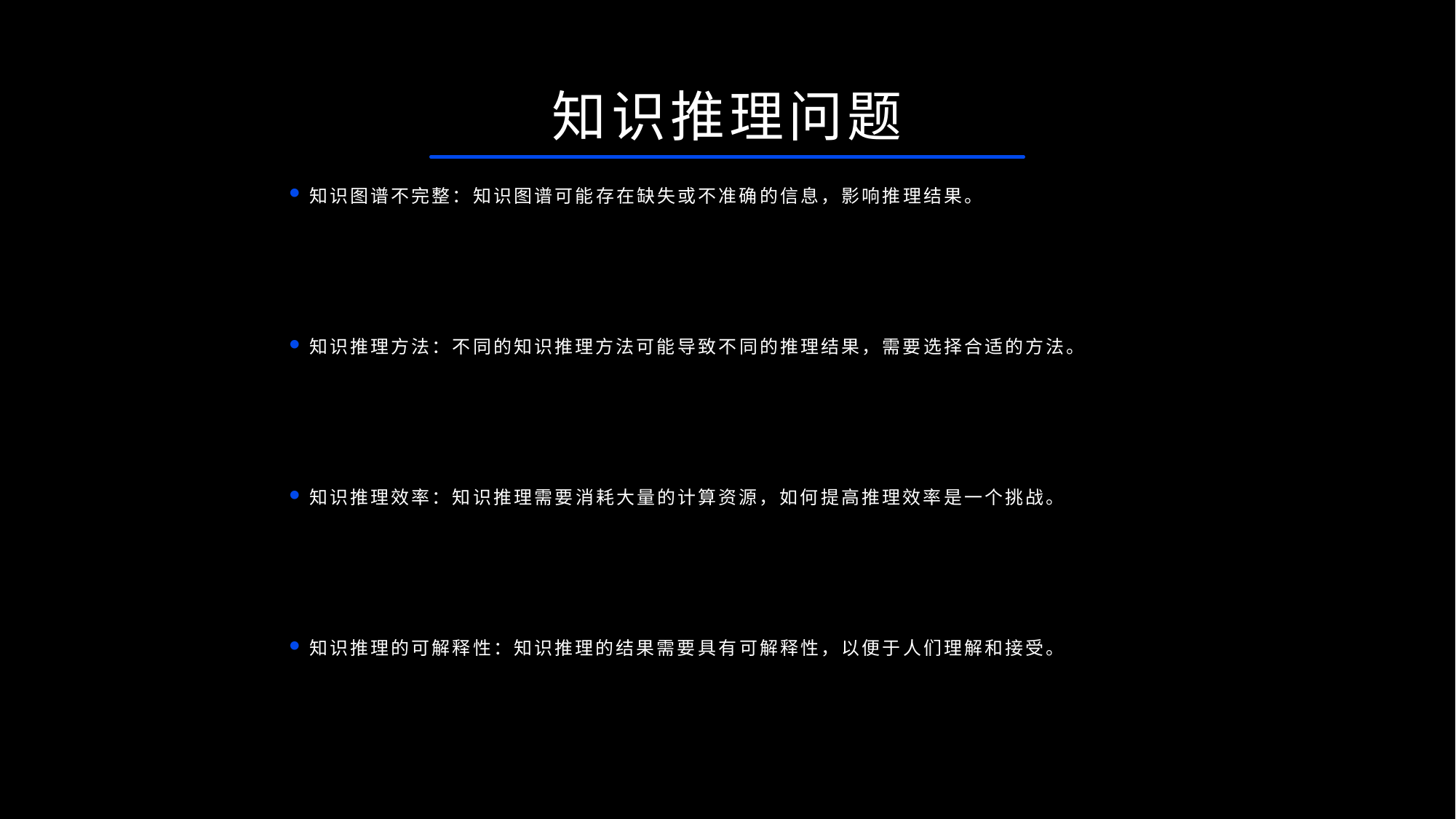

知识推理问题
知识图谱不完整：知识图谱可能存在缺失或不准确的信息，影响推理结果。
知识推理方法：不同的知识推理方法可能导致不同的推理结果，需要选择合适的方法。
知识推理效率：知识推理需要消耗大量的计算资源，如何提高推理效率是一个挑战。
知识推理的可解释性：知识推理的结果需要具有可解释性，以便于人们理解和接受。